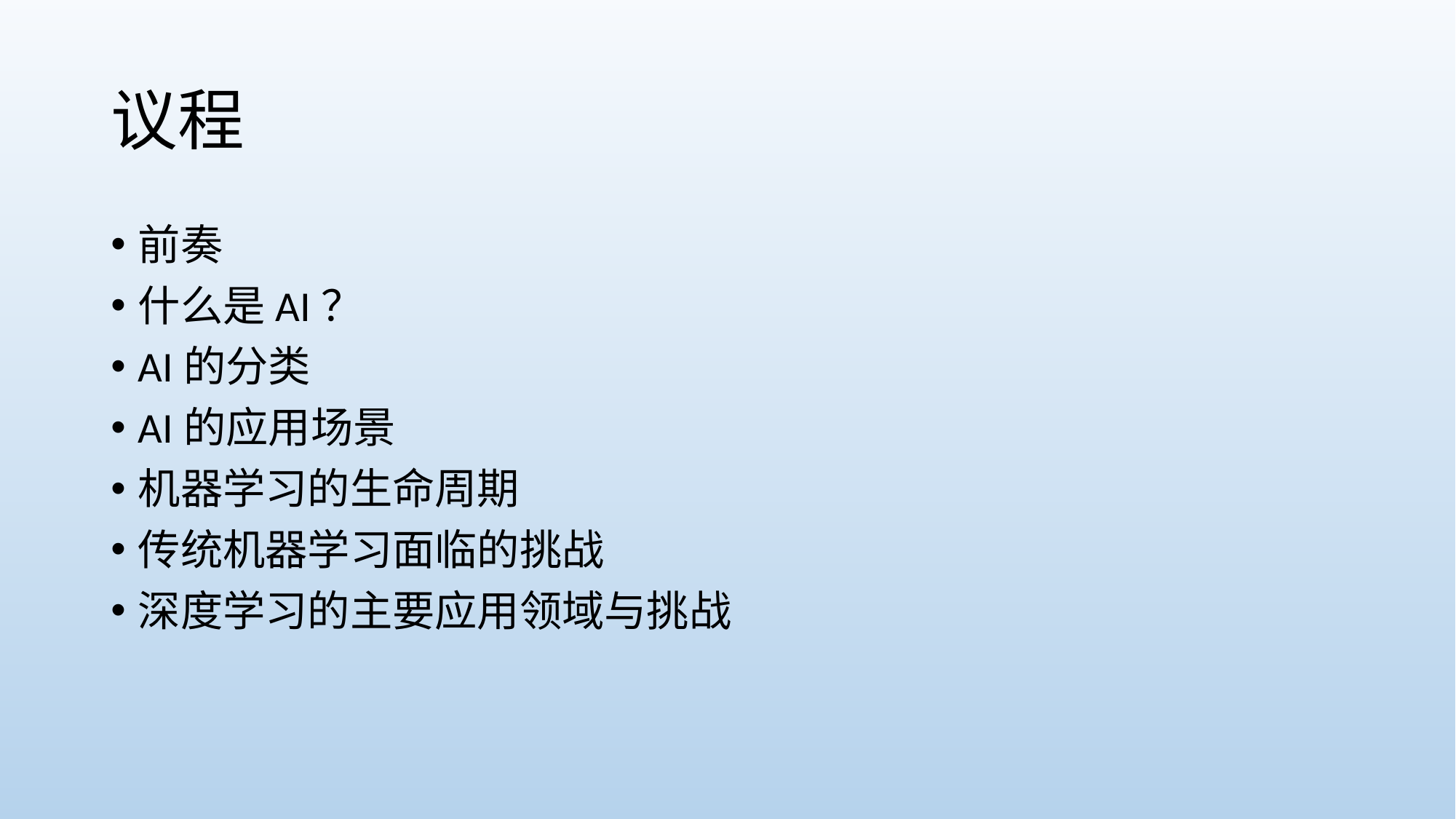

# 议程
前奏
什么是AI？
AI的分类
AI的应用场景
机器学习的生命周期
传统机器学习面临的挑战
深度学习的主要应用领域与挑战